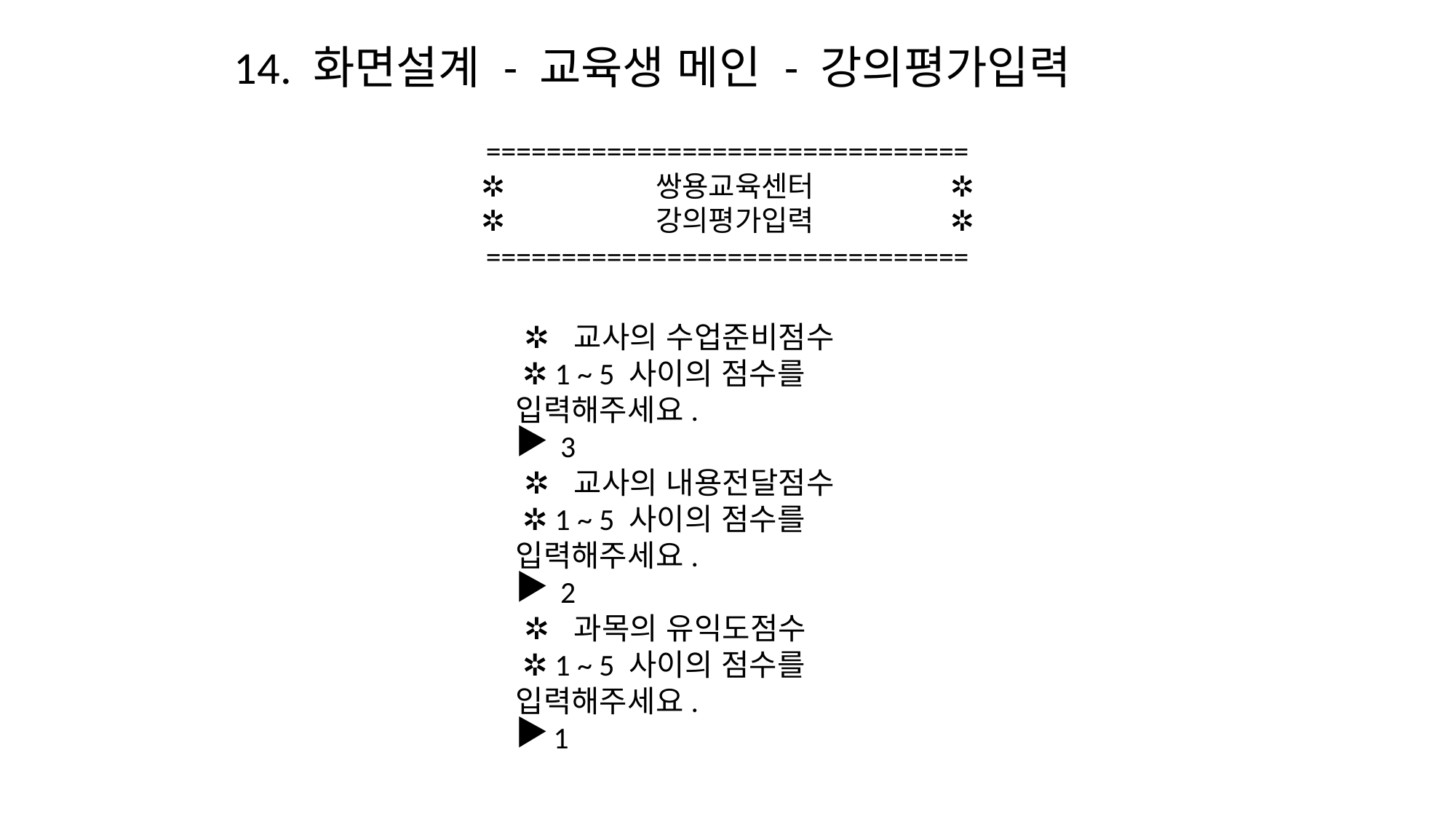

14. 화면설계 - 교육생 메인 - 강의평가입력
================================
✲                  쌍용교육센터                 ✲
✲                  강의평가입력                 ✲
================================
 ✲  교사의 수업준비점수
 ✲ 1 ~ 5 사이의 점수를 입력해주세요.
 3
 ✲  교사의 내용전달점수
 ✲ 1 ~ 5 사이의 점수를 입력해주세요.
 2
 ✲  과목의 유익도점수
 ✲ 1 ~ 5 사이의 점수를 입력해주세요.
1